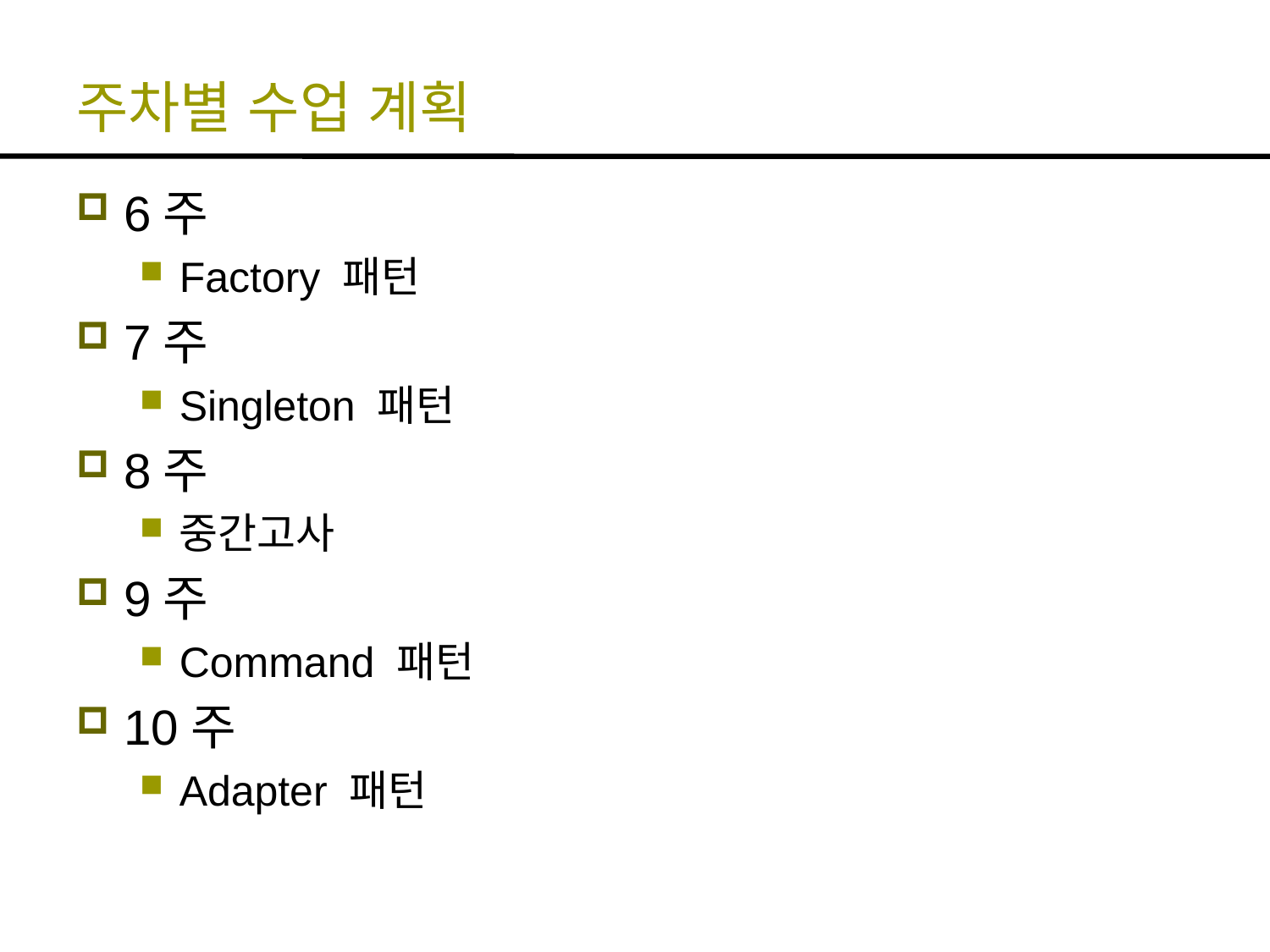

# 주차별 수업 계획
6주
Factory 패턴
7주
Singleton 패턴
8주
중간고사
9주
Command 패턴
10주
Adapter 패턴